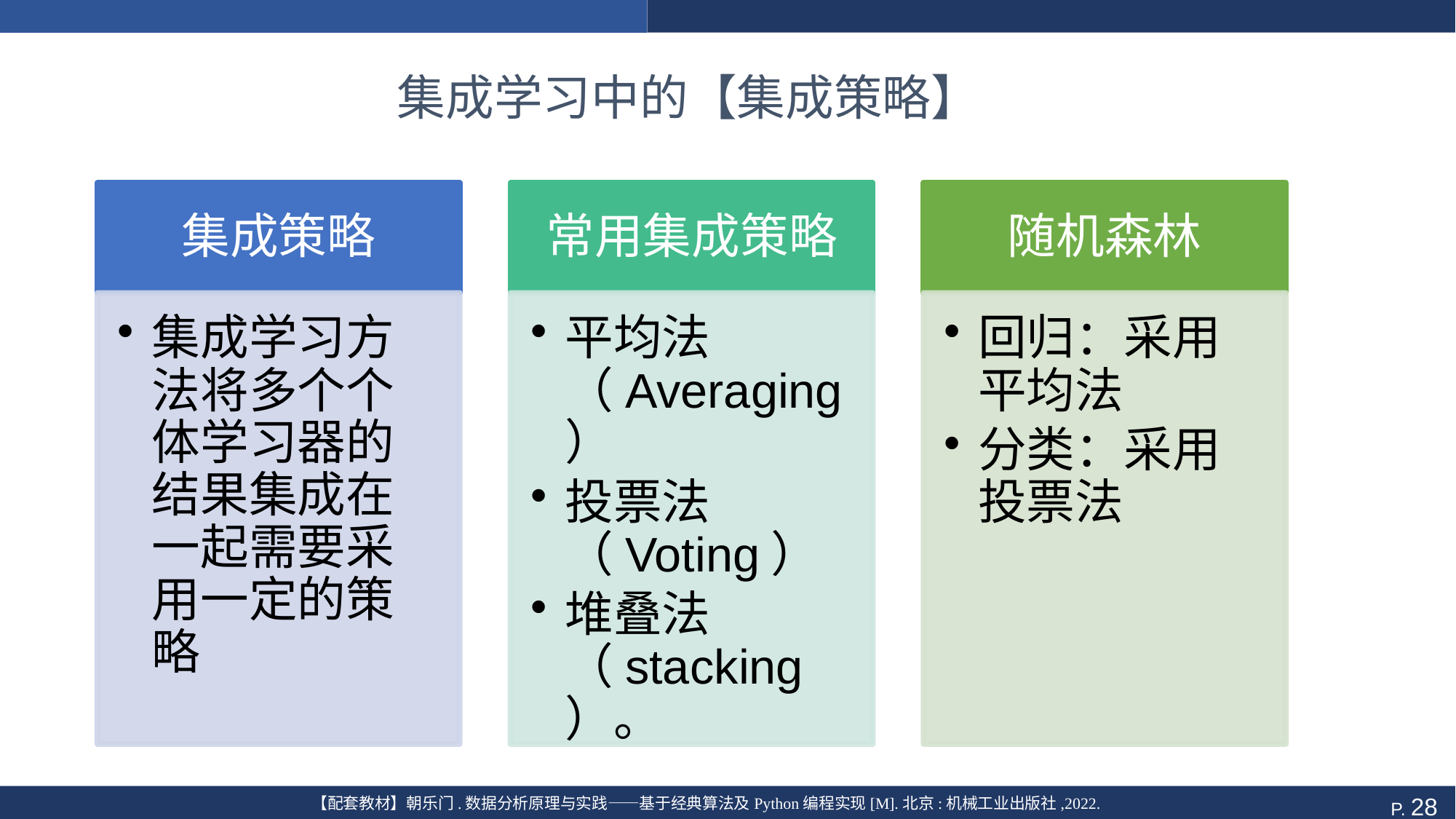

# 集成学习中的【集成策略】
集成策略
集成学习方法将多个个体学习器的结果集成在一起需要采用一定的策略
常用集成策略
平均法（Averaging）
投票法（Voting）
堆叠法（stacking）。
随机森林
回归：采用平均法
分类：采用投票法